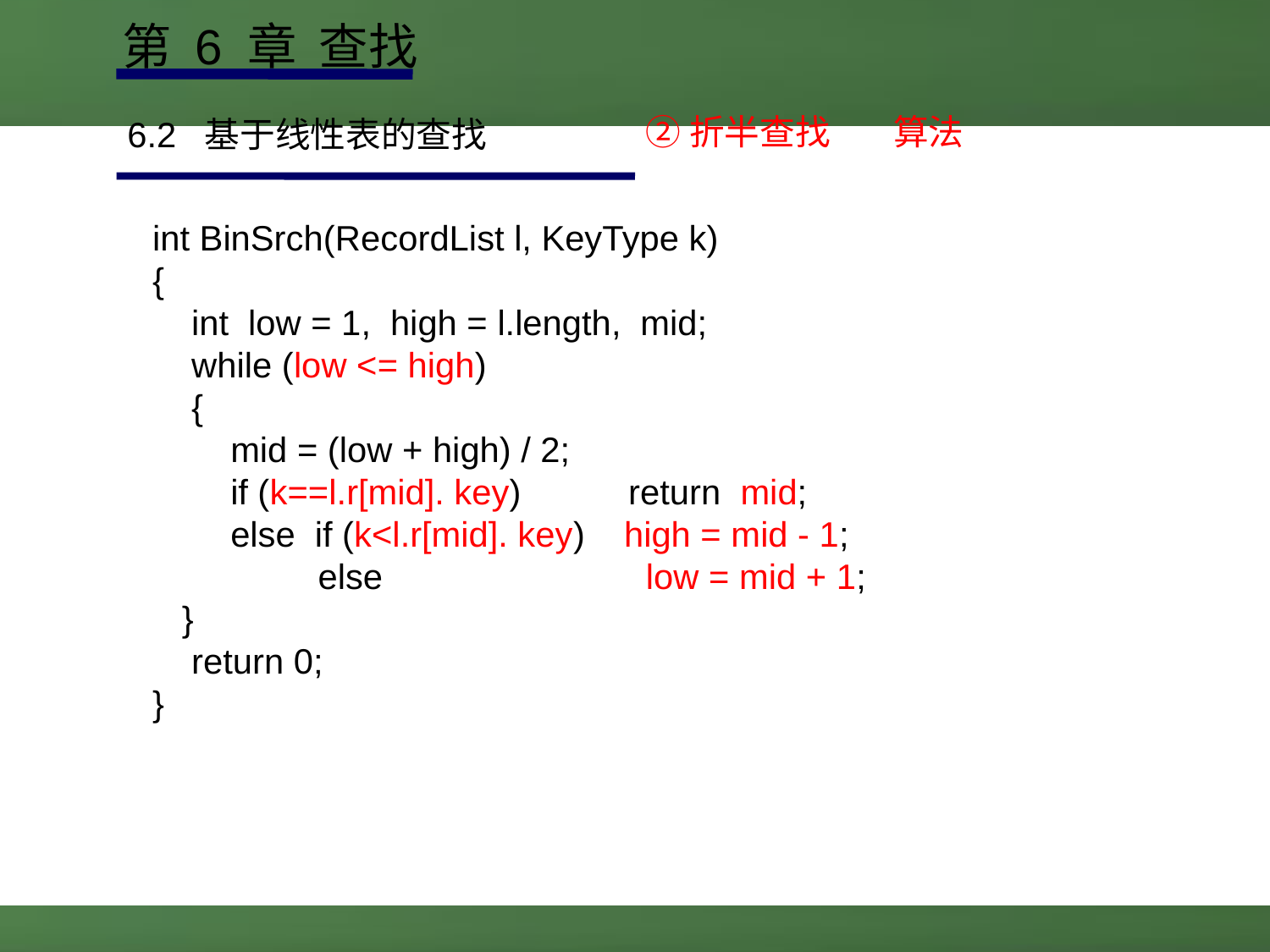

第 6 章  查找

算法
②折半查找
6.2  基于线性表的查找

int BinSrch(RecordList l, KeyType k)
{
    int  low = 1,  high = l.length,  mid;
    while (low <= high)
    {
        mid = (low + high) / 2;
        if (k==l.r[mid]. key)           return  mid;
        else  if (k<l.r[mid]. key)    high = mid - 1;
                 else                           low = mid + 1;
   }
    return 0;
}